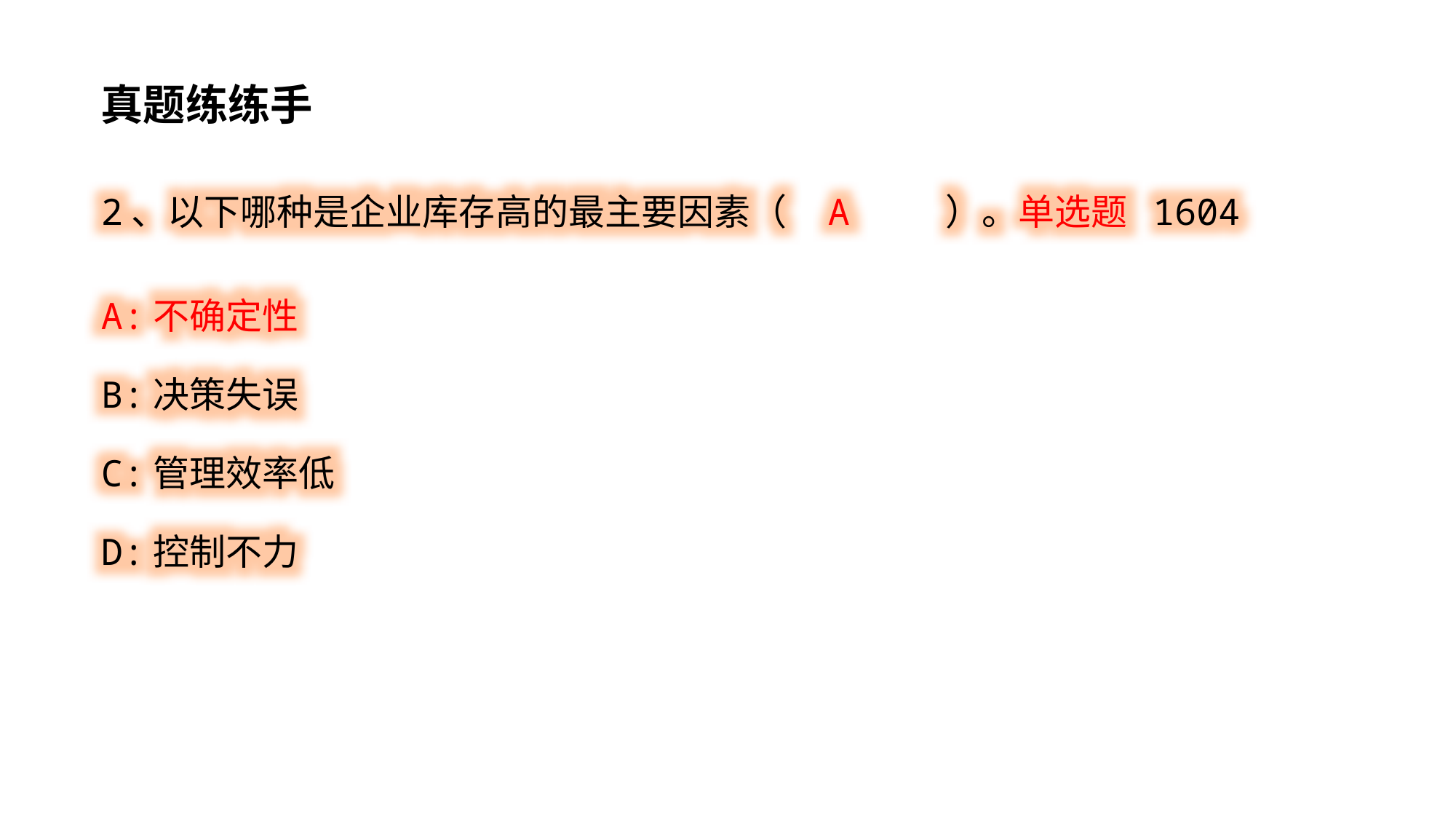

真题练练手
2、以下哪种是企业库存高的最主要因素（    A    ）。单选题  1604

A:不确定性

B:决策失误

C:管理效率低

D:控制不力